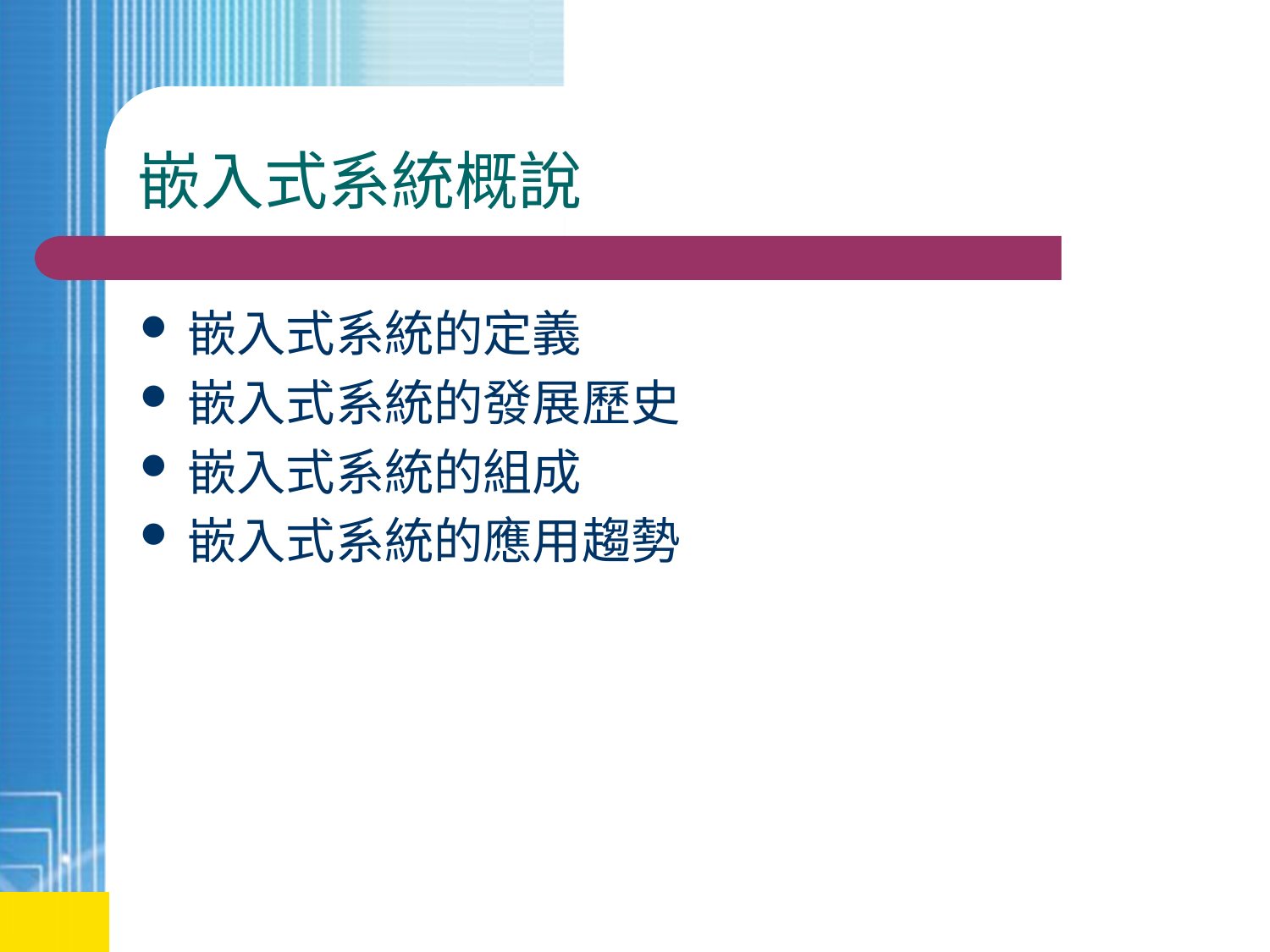

# 嵌入式系統概說
嵌入式系統的定義
嵌入式系統的發展歷史
嵌入式系統的組成
嵌入式系統的應用趨勢